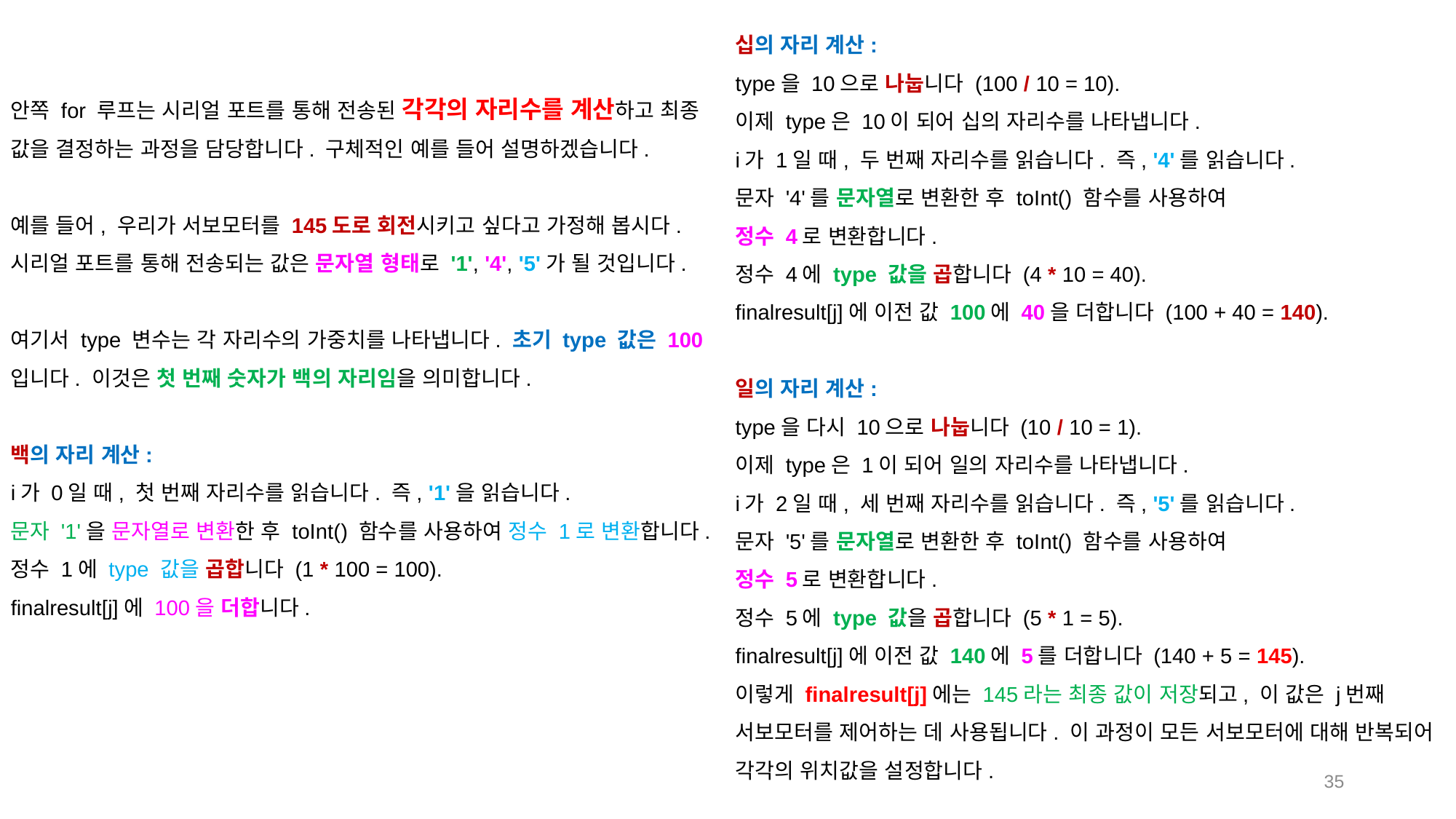

십의 자리 계산:
type을 10으로 나눕니다 (100 / 10 = 10).
이제 type은 10이 되어 십의 자리수를 나타냅니다.
i가 1일 때, 두 번째 자리수를 읽습니다. 즉, '4'를 읽습니다.
문자 '4'를 문자열로 변환한 후 toInt() 함수를 사용하여
정수 4로 변환합니다.
정수 4에 type 값을 곱합니다 (4 * 10 = 40).
finalresult[j]에 이전 값 100에 40을 더합니다 (100 + 40 = 140).

일의 자리 계산:
type을 다시 10으로 나눕니다 (10 / 10 = 1).
이제 type은 1이 되어 일의 자리수를 나타냅니다.
i가 2일 때, 세 번째 자리수를 읽습니다. 즉, '5'를 읽습니다.
문자 '5'를 문자열로 변환한 후 toInt() 함수를 사용하여
정수 5로 변환합니다.
정수 5에 type 값을 곱합니다 (5 * 1 = 5).
finalresult[j]에 이전 값 140에 5를 더합니다 (140 + 5 = 145).
이렇게 finalresult[j]에는 145라는 최종 값이 저장되고, 이 값은 j번째 서보모터를 제어하는 데 사용됩니다. 이 과정이 모든 서보모터에 대해 반복되어 각각의 위치값을 설정합니다.

안쪽 for 루프는 시리얼 포트를 통해 전송된 각각의 자리수를 계산하고 최종 값을 결정하는 과정을 담당합니다. 구체적인 예를 들어 설명하겠습니다.

예를 들어, 우리가 서보모터를 145도로 회전시키고 싶다고 가정해 봅시다. 시리얼 포트를 통해 전송되는 값은 문자열 형태로 '1', '4', '5'가 될 것입니다.

여기서 type 변수는 각 자리수의 가중치를 나타냅니다. 초기 type 값은 100입니다. 이것은 첫 번째 숫자가 백의 자리임을 의미합니다.

백의 자리 계산:
i가 0일 때, 첫 번째 자리수를 읽습니다. 즉, '1'을 읽습니다.
문자 '1'을 문자열로 변환한 후 toInt() 함수를 사용하여 정수 1로 변환합니다.
정수 1에 type 값을 곱합니다 (1 * 100 = 100).
finalresult[j]에 100을 더합니다.
35